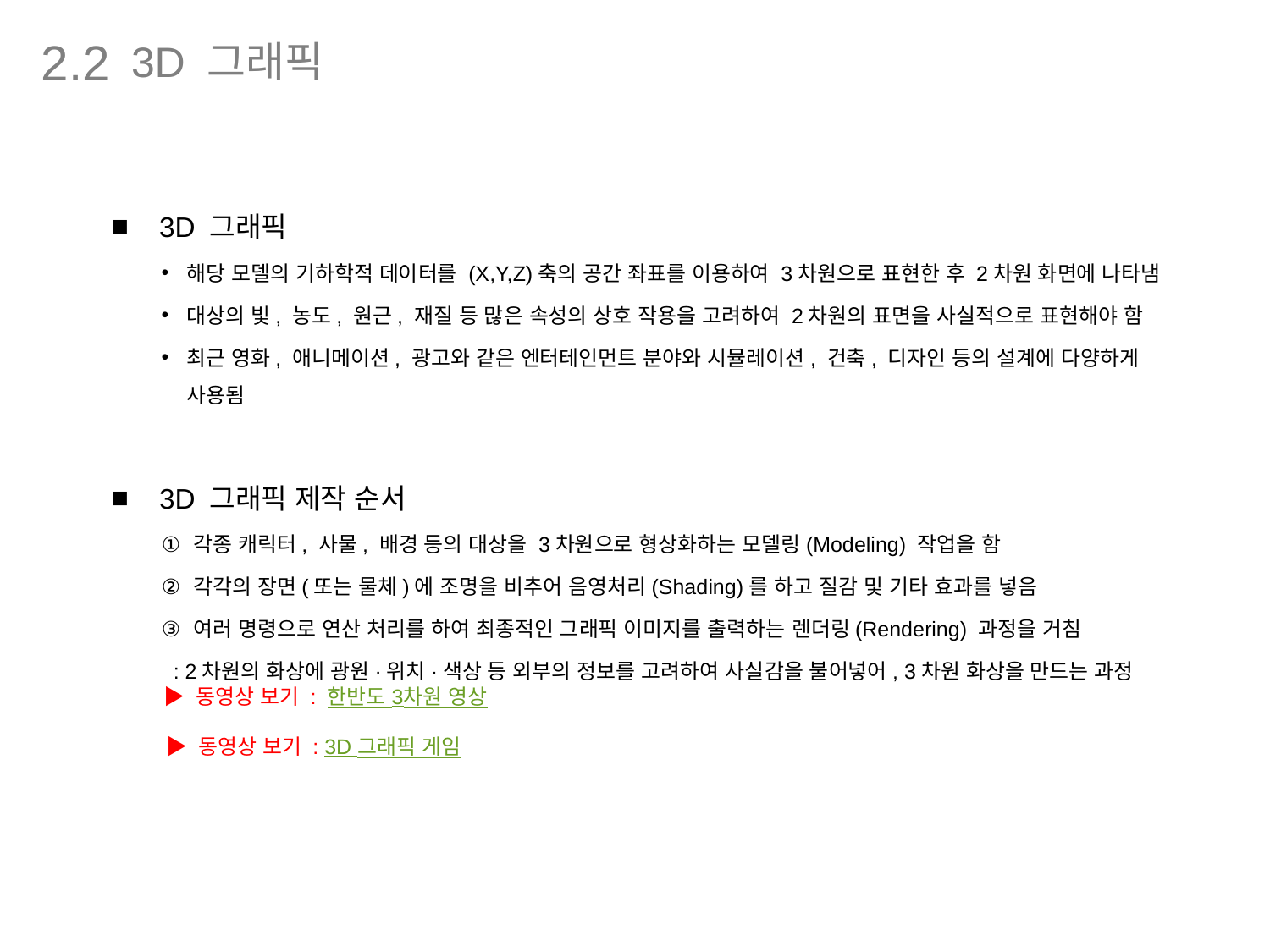

3D 그래픽
2.2
3D 그래픽
해당 모델의 기하학적 데이터를 (X,Y,Z)축의 공간 좌표를 이용하여 3차원으로 표현한 후 2차원 화면에 나타냄
대상의 빛, 농도, 원근, 재질 등 많은 속성의 상호 작용을 고려하여 2차원의 표면을 사실적으로 표현해야 함
최근 영화, 애니메이션, 광고와 같은 엔터테인먼트 분야와 시뮬레이션, 건축, 디자인 등의 설계에 다양하게 사용됨

3D 그래픽 제작 순서
각종 캐릭터, 사물, 배경 등의 대상을 3차원으로 형상화하는 모델링(Modeling) 작업을 함
각각의 장면(또는 물체)에 조명을 비추어 음영처리(Shading)를 하고 질감 및 기타 효과를 넣음
여러 명령으로 연산 처리를 하여 최종적인 그래픽 이미지를 출력하는 렌더링(Rendering) 과정을 거침
  : 2차원의 화상에 광원·위치·색상 등 외부의 정보를 고려하여 사실감을 불어넣어, 3차원 화상을 만드는 과정
▶ 동영상 보기 : 한반도 3차원 영상
▶ 동영상 보기 : 3D 그래픽 게임